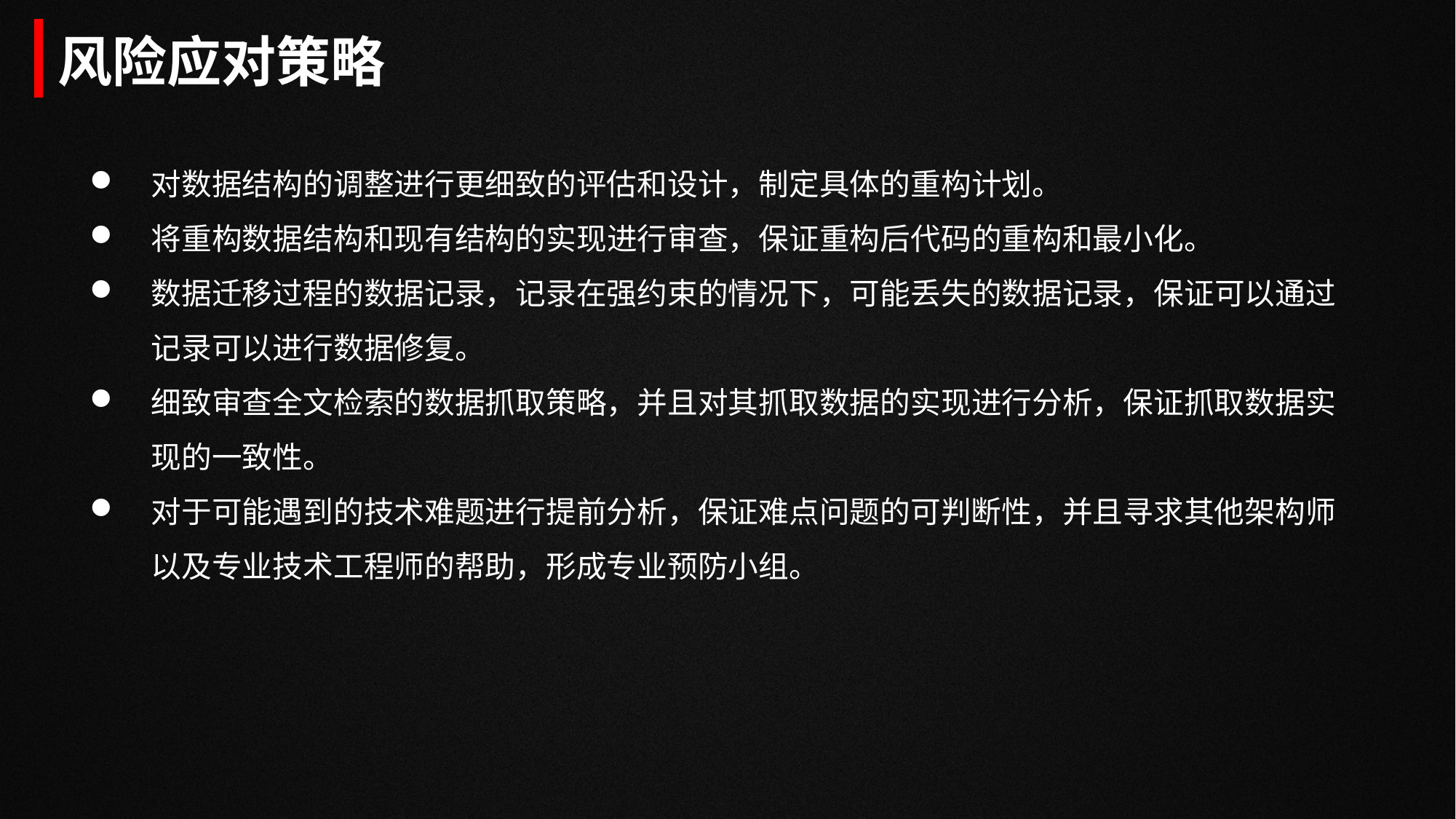

风险应对策略
对数据结构的调整进行更细致的评估和设计，制定具体的重构计划。
将重构数据结构和现有结构的实现进行审查，保证重构后代码的重构和最小化。
数据迁移过程的数据记录，记录在强约束的情况下，可能丢失的数据记录，保证可以通过记录可以进行数据修复。
细致审查全文检索的数据抓取策略，并且对其抓取数据的实现进行分析，保证抓取数据实现的一致性。
对于可能遇到的技术难题进行提前分析，保证难点问题的可判断性，并且寻求其他架构师以及专业技术工程师的帮助，形成专业预防小组。